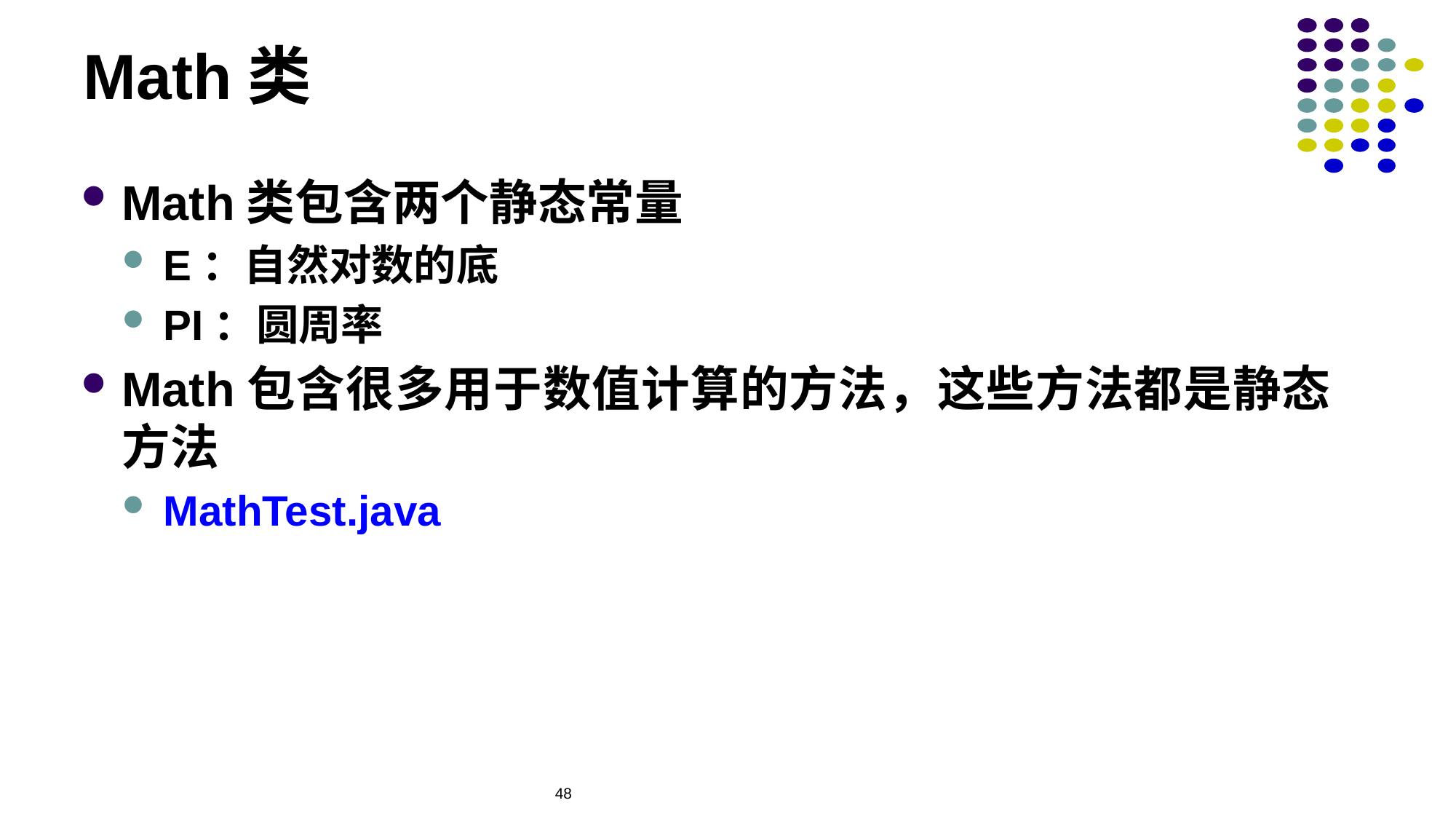

# Math类
Math类包含两个静态常量
E：自然对数的底
PI：圆周率
Math包含很多用于数值计算的方法，这些方法都是静态方法
MathTest.java
48